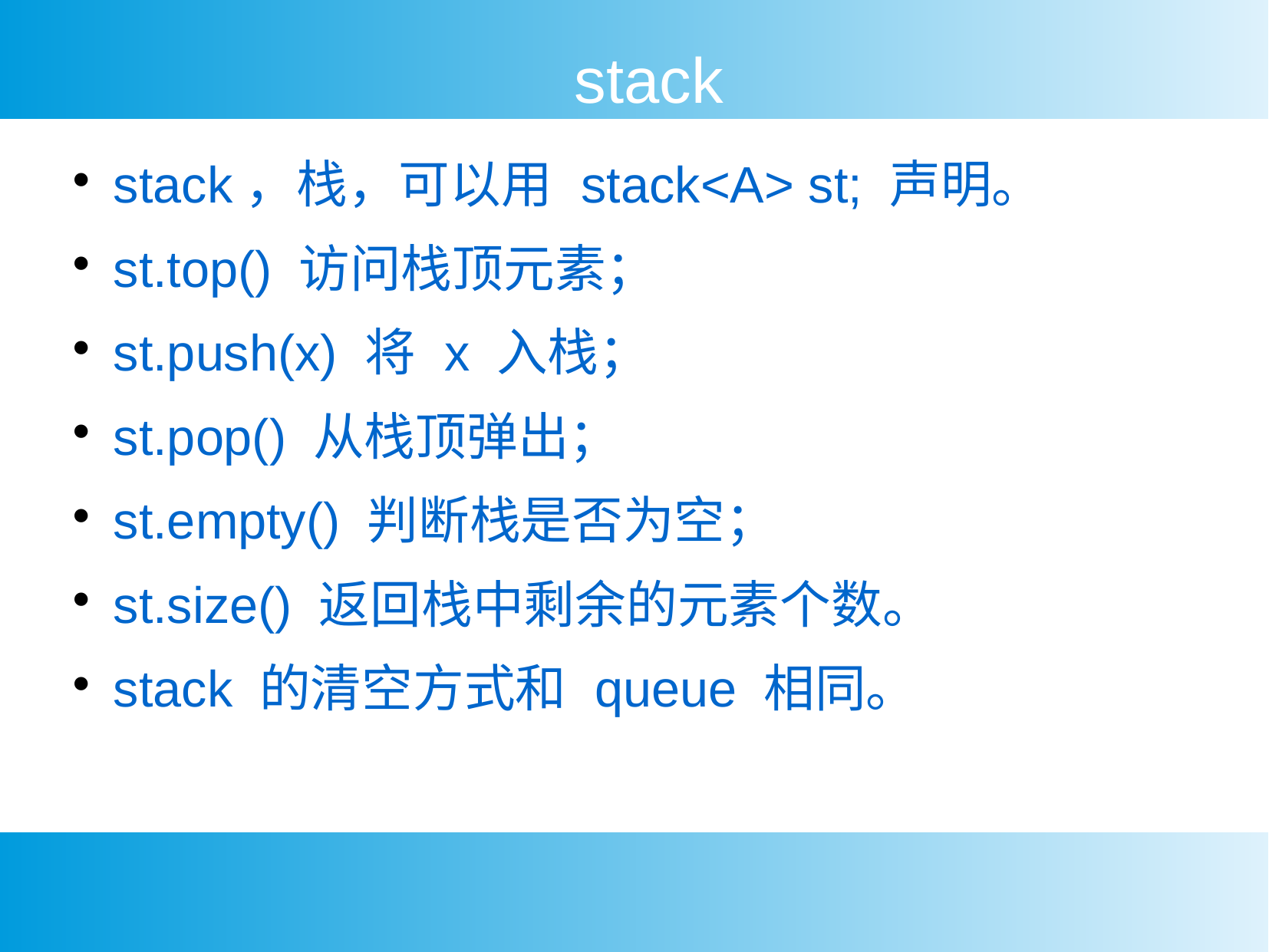

stack
stack，栈，可以用 stack<A> st; 声明。
st.top() 访问栈顶元素；
st.push(x) 将 x 入栈；
st.pop() 从栈顶弹出；
st.empty() 判断栈是否为空；
st.size() 返回栈中剩余的元素个数。
stack 的清空方式和 queue 相同。